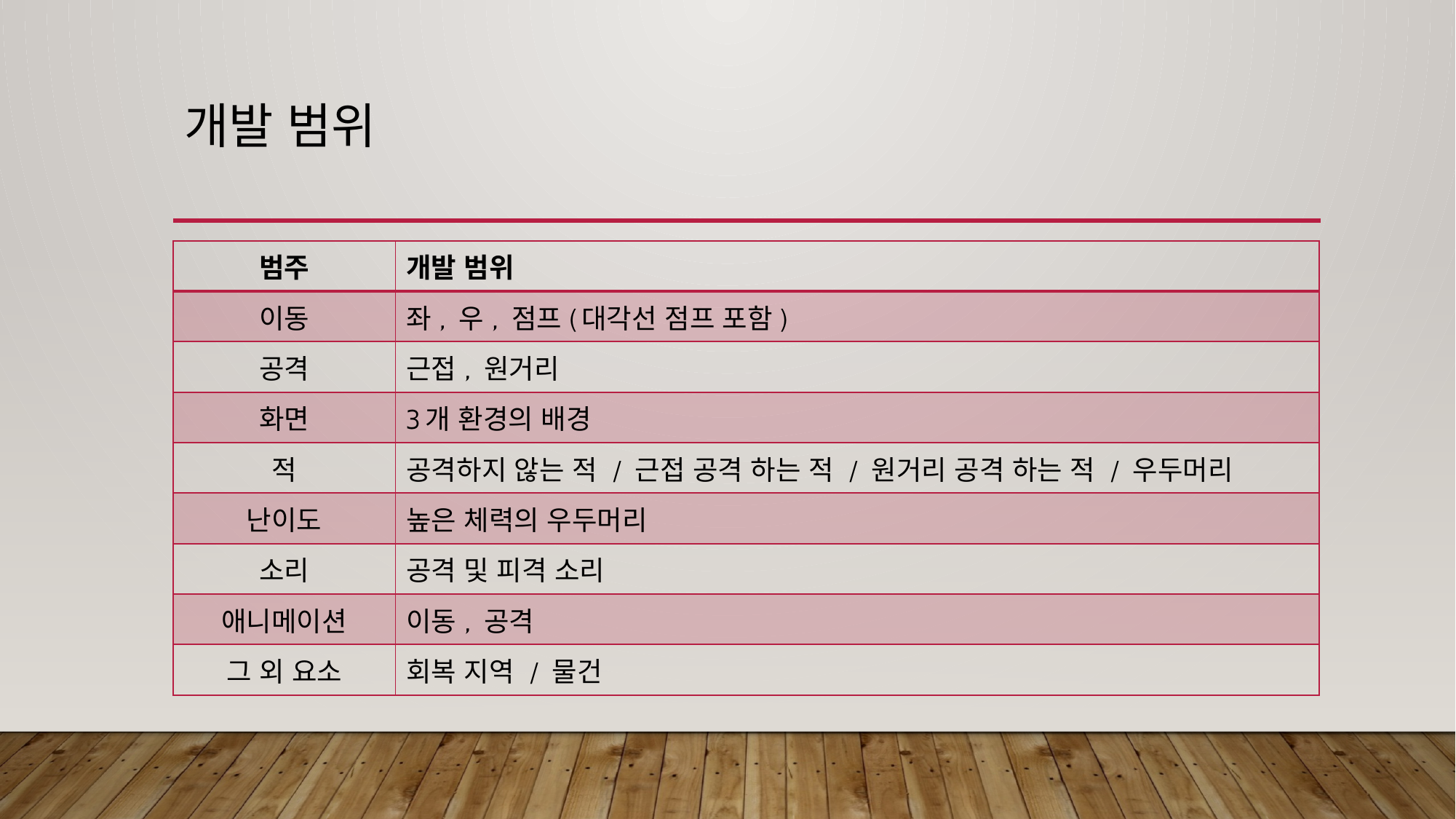

# 개발 범위
| 범주 | 개발 범위 |
| --- | --- |
| 이동 | 좌, 우, 점프(대각선 점프 포함) |
| 공격 | 근접, 원거리 |
| 화면 | 3개 환경의 배경 |
| 적 | 공격하지 않는 적 / 근접 공격 하는 적 / 원거리 공격 하는 적 / 우두머리 |
| 난이도 | 높은 체력의 우두머리 |
| 소리 | 공격 및 피격 소리 |
| 애니메이션 | 이동, 공격 |
| 그 외 요소 | 회복 지역 / 물건 |